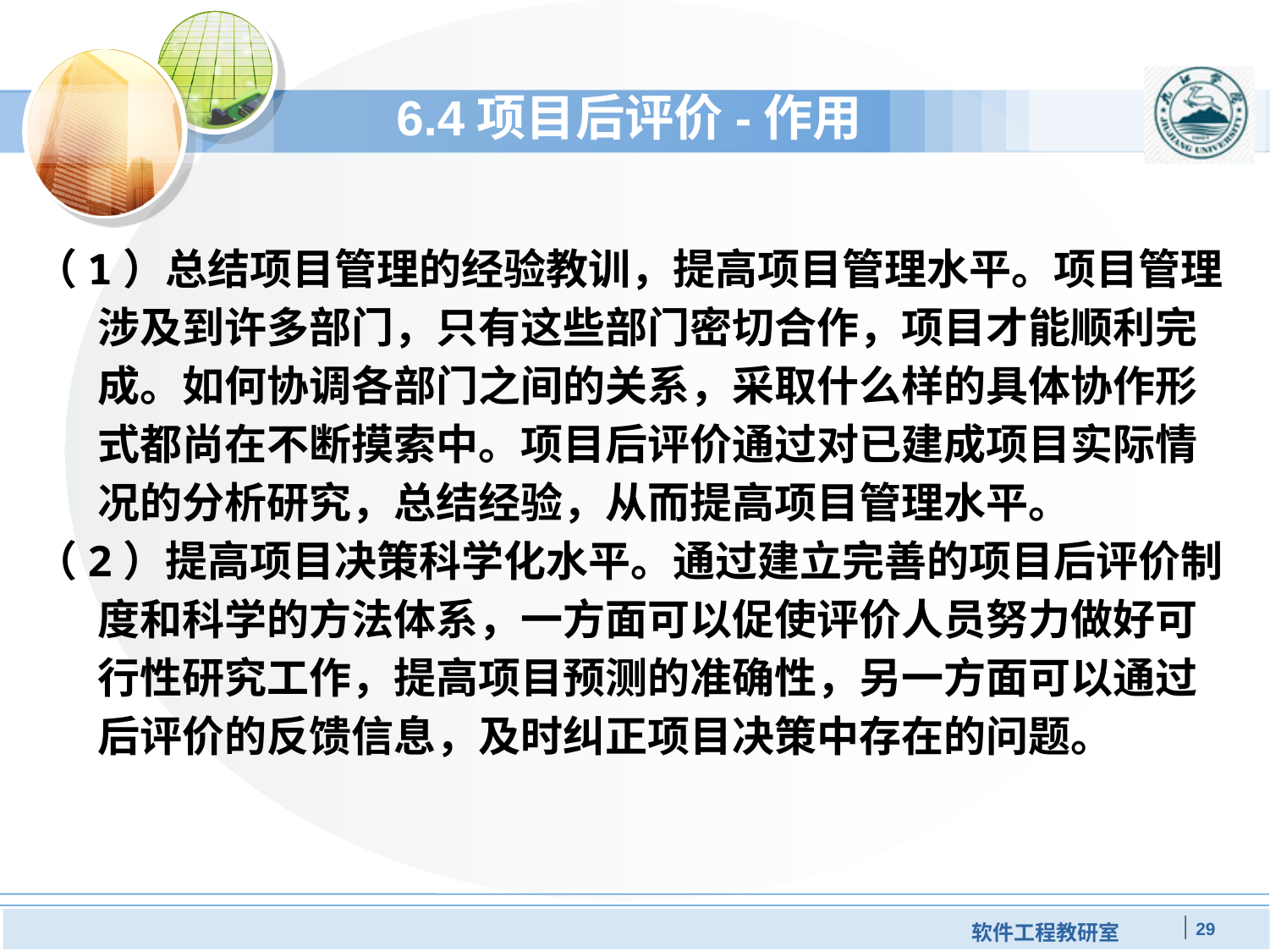

# 6.4项目后评价-作用
（1）总结项目管理的经验教训，提高项目管理水平。项目管理涉及到许多部门，只有这些部门密切合作，项目才能顺利完成。如何协调各部门之间的关系，采取什么样的具体协作形式都尚在不断摸索中。项目后评价通过对已建成项目实际情况的分析研究，总结经验，从而提高项目管理水平。
（2）提高项目决策科学化水平。通过建立完善的项目后评价制度和科学的方法体系，一方面可以促使评价人员努力做好可行性研究工作，提高项目预测的准确性，另一方面可以通过后评价的反馈信息，及时纠正项目决策中存在的问题。